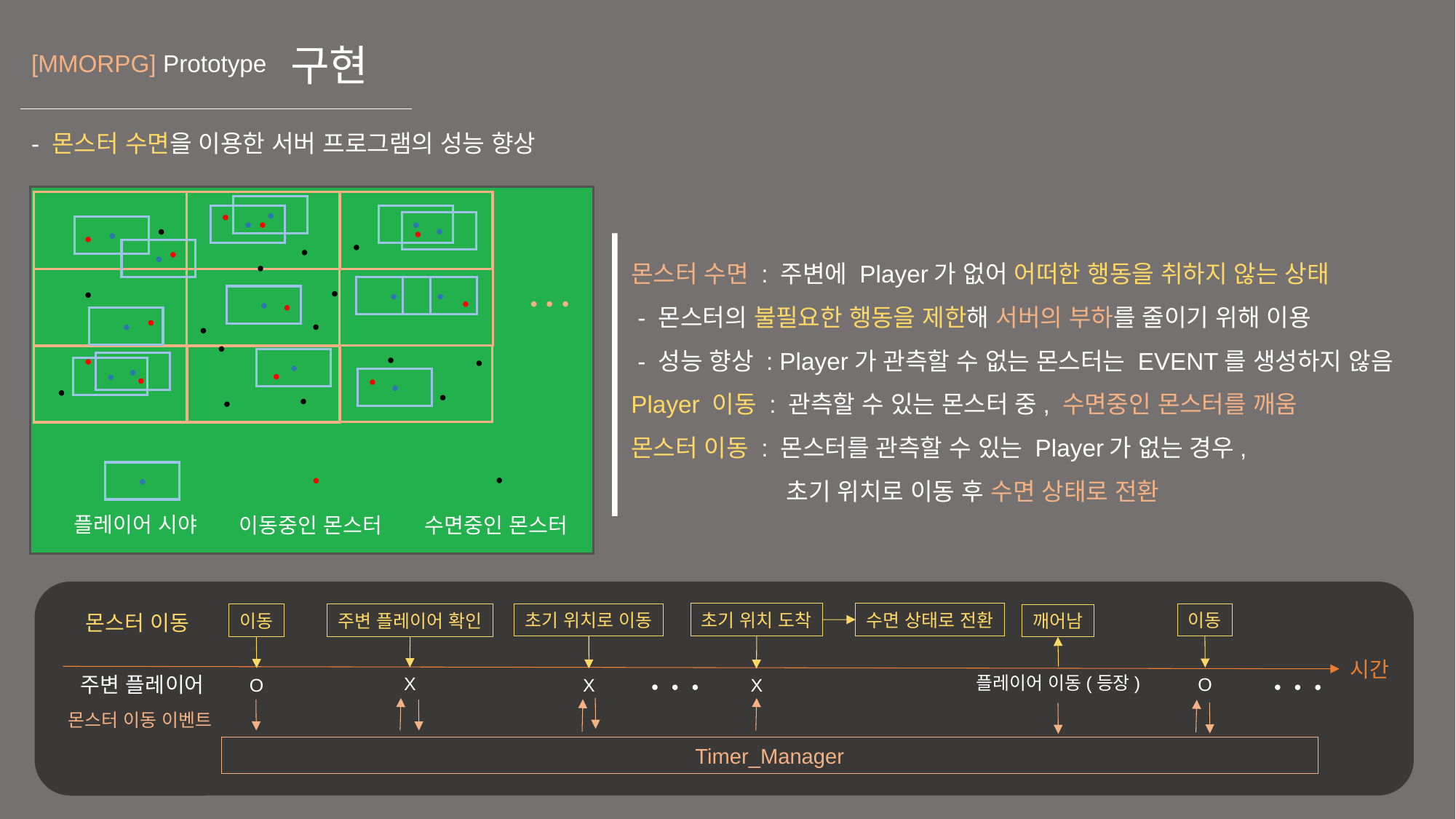

# 구현
[MMORPG] Prototype
- 몬스터 수면을 이용한 서버 프로그램의 성능 향상

몬스터 수면 : 주변에 Player가 없어 어떠한 행동을 취하지 않는 상태
 - 몬스터의 불필요한 행동을 제한해 서버의 부하를 줄이기 위해 이용
 - 성능 향상 : Player가 관측할 수 없는 몬스터는 EVENT를 생성하지 않음
Player 이동 : 관측할 수 있는 몬스터 중, 수면중인 몬스터를 깨움
몬스터 이동 : 몬스터를 관측할 수 있는 Player가 없는 경우,
	      초기 위치로 이동 후 수면 상태로 전환

플레이어 시야
수면중인 몬스터
이동중인 몬스터

초기 위치 도착
수면 상태로 전환
이동
초기 위치로 이동
주변 플레이어 확인
몬스터 이동
이동
깨어남
시간
주변 플레이어
플레이어 이동(등장)
X
O
O
X
X

몬스터 이동 이벤트
Timer_Manager